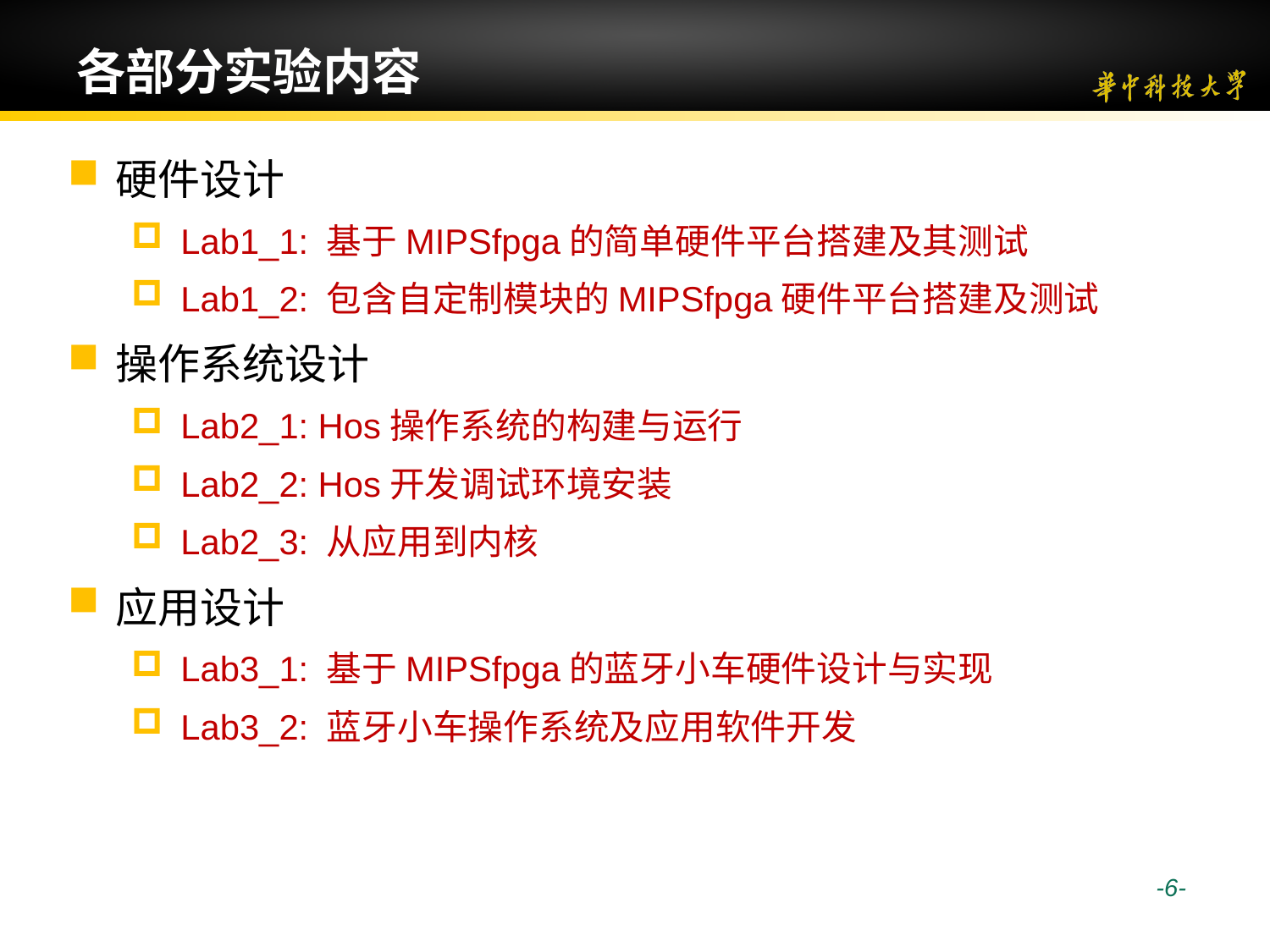

# 各部分实验内容
硬件设计
Lab1_1: 基于MIPSfpga的简单硬件平台搭建及其测试
Lab1_2: 包含自定制模块的MIPSfpga硬件平台搭建及测试
操作系统设计
Lab2_1: Hos操作系统的构建与运行
Lab2_2: Hos开发调试环境安装
Lab2_3: 从应用到内核
应用设计
Lab3_1: 基于MIPSfpga的蓝牙小车硬件设计与实现
Lab3_2: 蓝牙小车操作系统及应用软件开发

 -6-